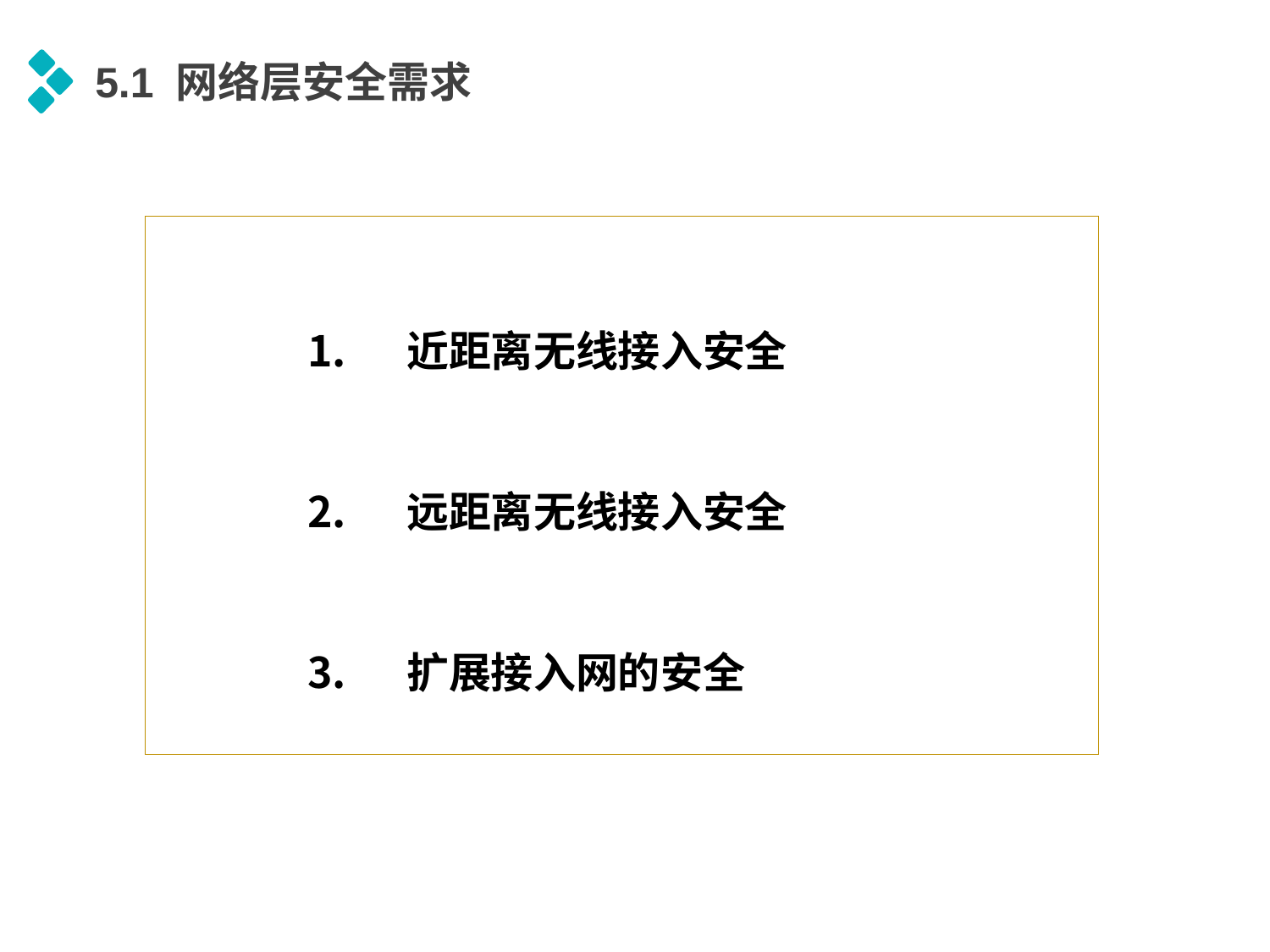

5.1 网络层安全需求

近距离无线接入安全
远距离无线接入安全
扩展接入网的安全